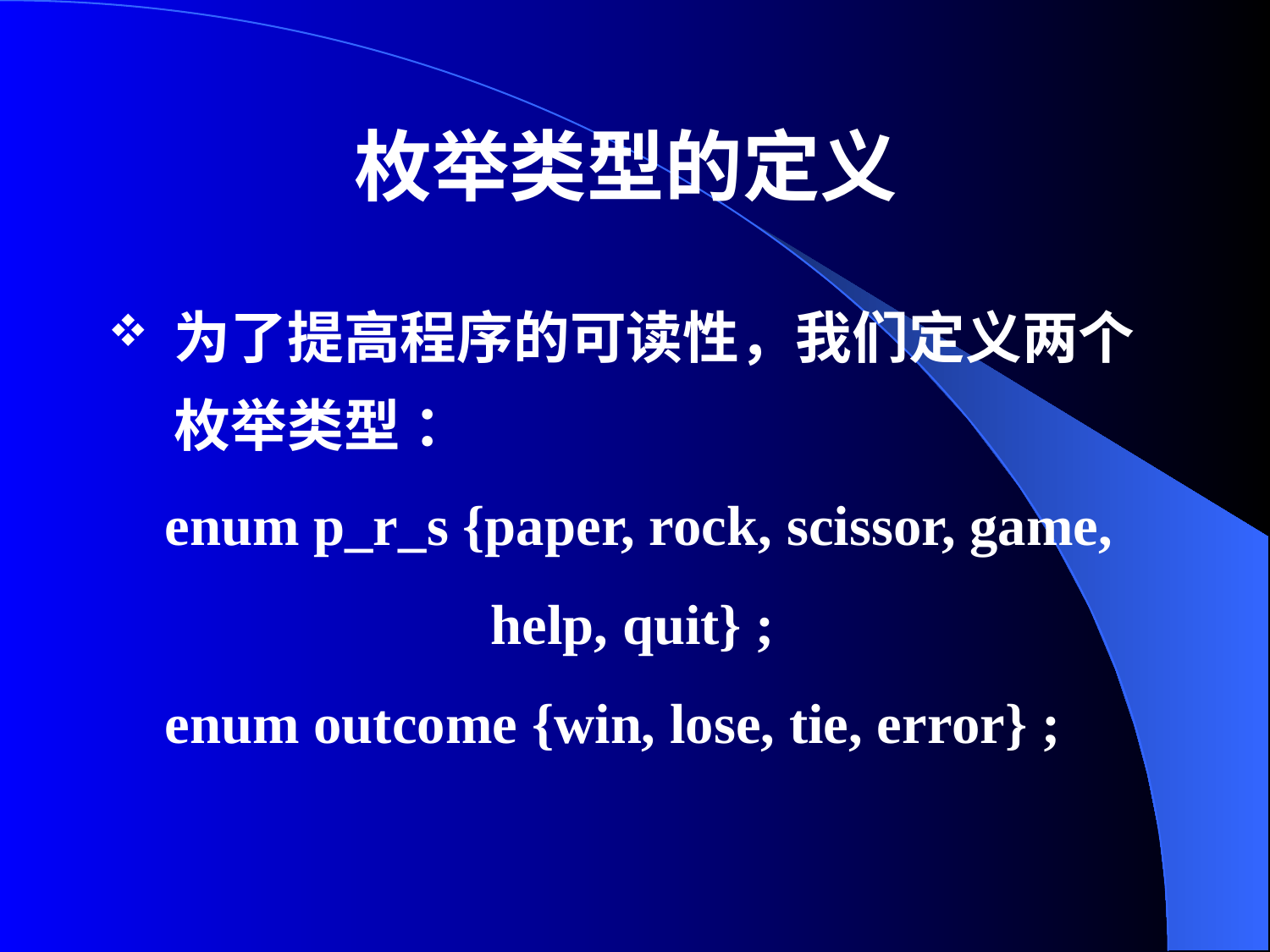

# 枚举类型的定义
为了提高程序的可读性，我们定义两个枚举类型 ：
    enum p_r_s {paper, rock, scissor, game,
                           help, quit} ;
    enum outcome {win, lose, tie, error} ;